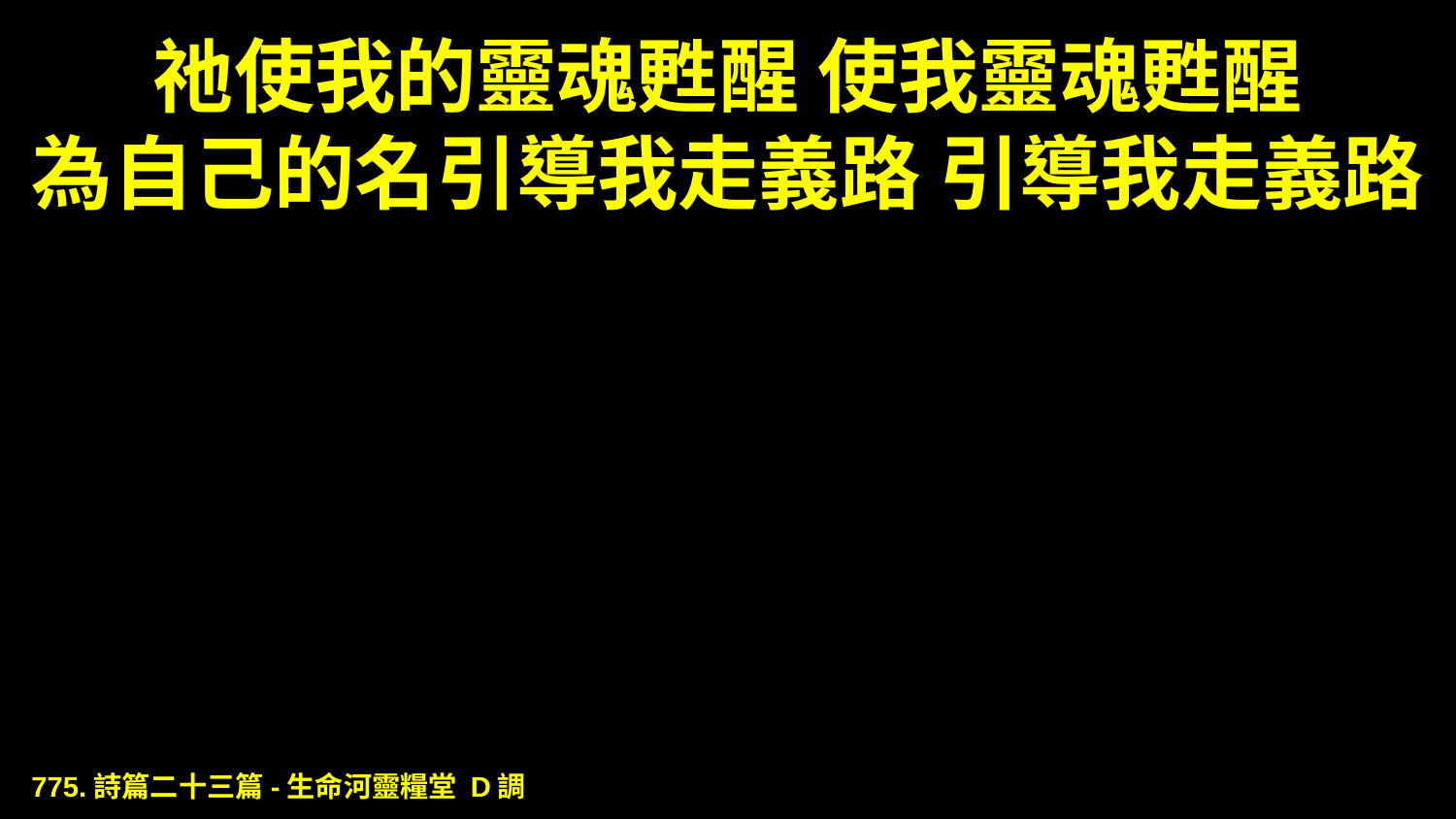

# 祂使我的靈魂甦醒 使我靈魂甦醒 為自己的名引導我走義路 引導我走義路
775.詩篇二十三篇-生命河靈糧堂 D調